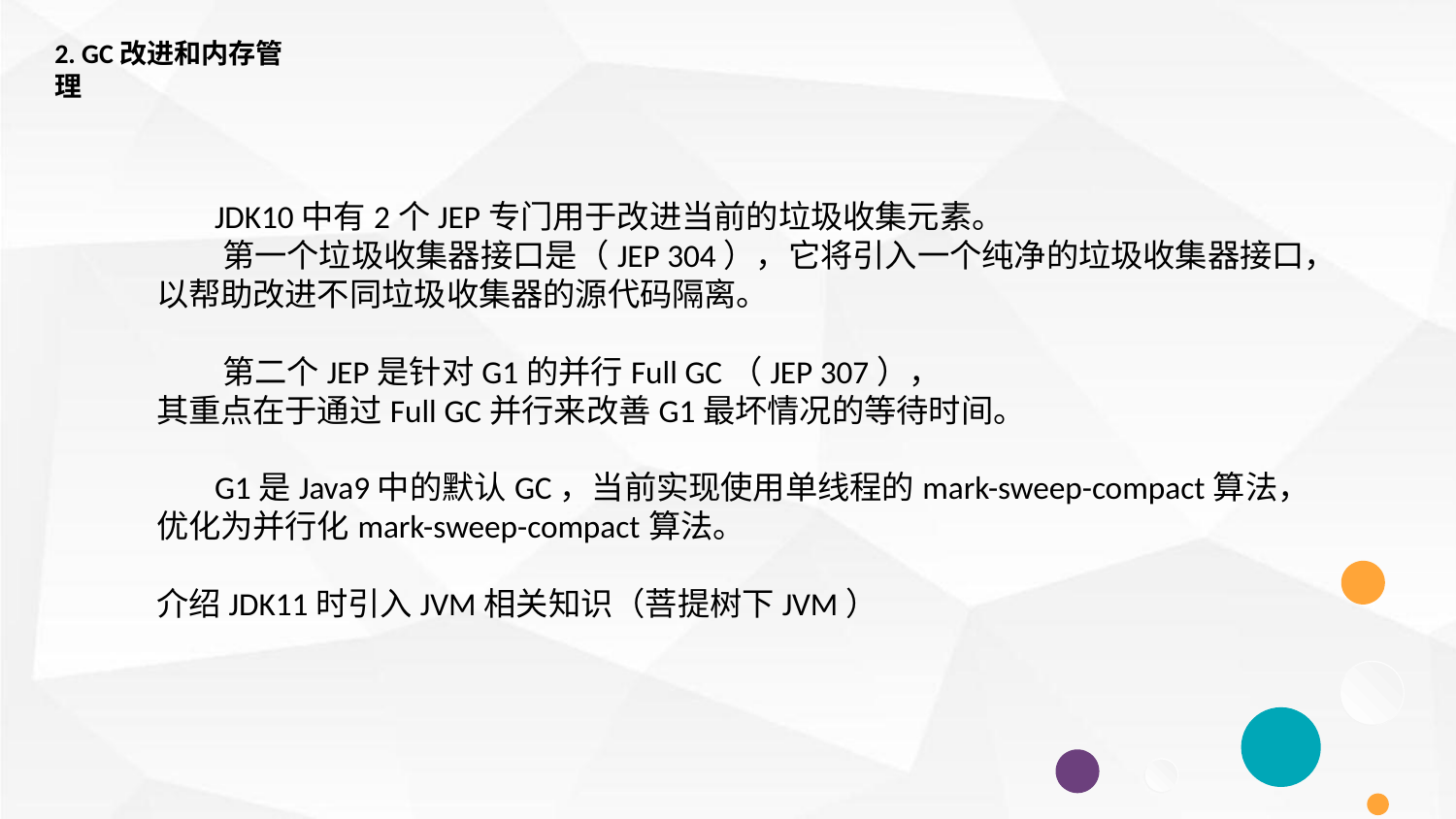

2. GC改进和内存管理
        JDK10中有2个JEP专门用于改进当前的垃圾收集元素。
        第一个垃圾收集器接口是（JEP 304），它将引入一个纯净的垃圾收集器接口，
以帮助改进不同垃圾收集器的源代码隔离。
        第二个JEP是针对G1的并行Full GC（JEP 307），
其重点在于通过Full GC并行来改善G1最坏情况的等待时间。
        G1是Java9中的默认GC，当前实现使用单线程的mark-sweep-compact算法，
优化为并行化mark-sweep-compact算法。

介绍JDK11时引入JVM相关知识（菩提树下JVM）